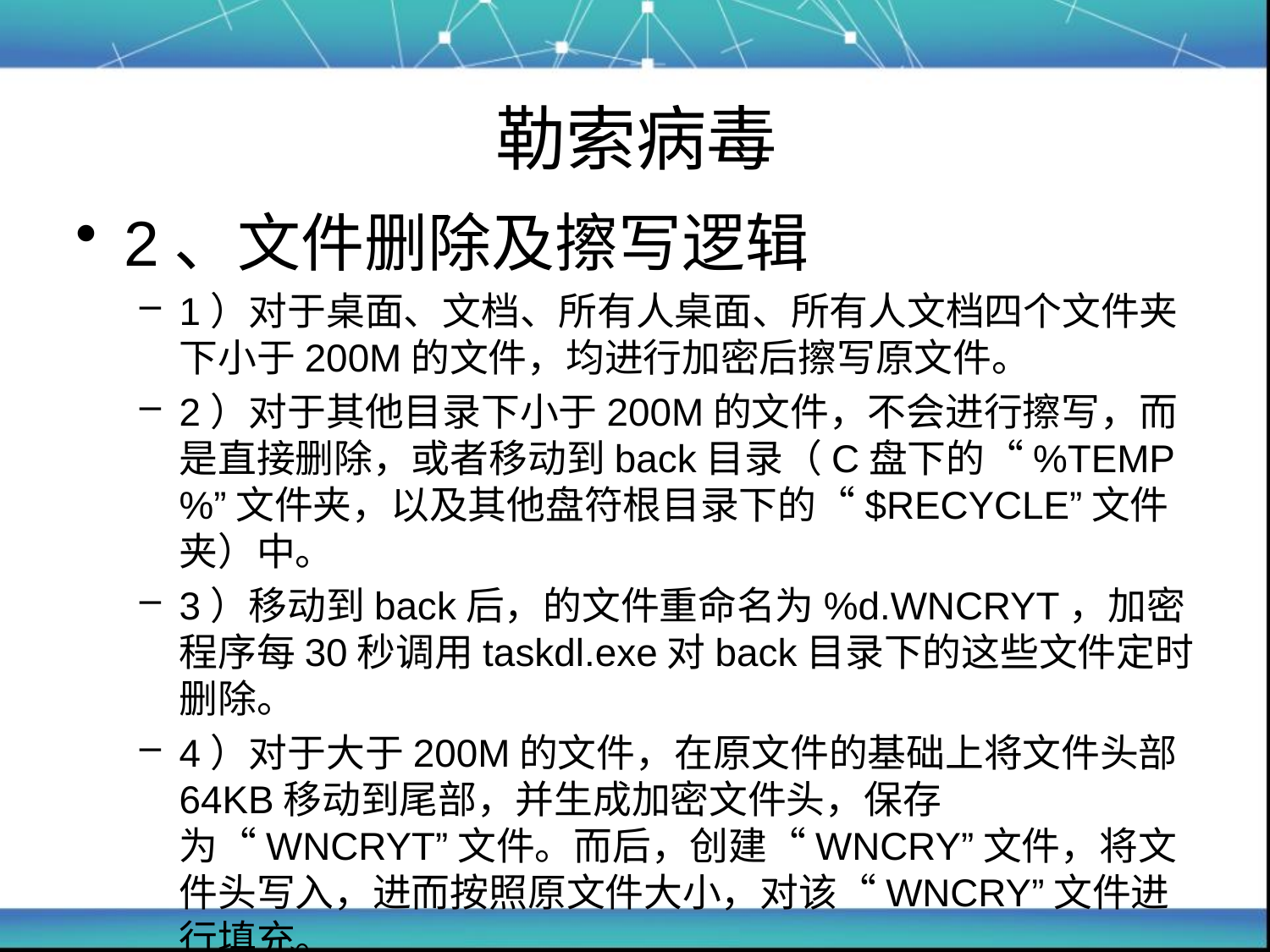

# 勒索病毒
2、文件删除及擦写逻辑
1）对于桌面、文档、所有人桌面、所有人文档四个文件夹下小于200M的文件，均进行加密后擦写原文件。
2）对于其他目录下小于200M的文件，不会进行擦写，而是直接删除，或者移动到back目录（C盘下的“%TEMP%”文件夹，以及其他盘符根目录下的“$RECYCLE”文件夹）中。
3）移动到back后，的文件重命名为%d.WNCRYT，加密程序每30秒调用taskdl.exe对back目录下的这些文件定时删除。
4）对于大于200M的文件，在原文件的基础上将文件头部64KB移动到尾部，并生成加密文件头，保存为“WNCRYT”文件。而后，创建“WNCRY”文件，将文件头写入，进而按照原文件大小，对该“WNCRY”文件进行填充。